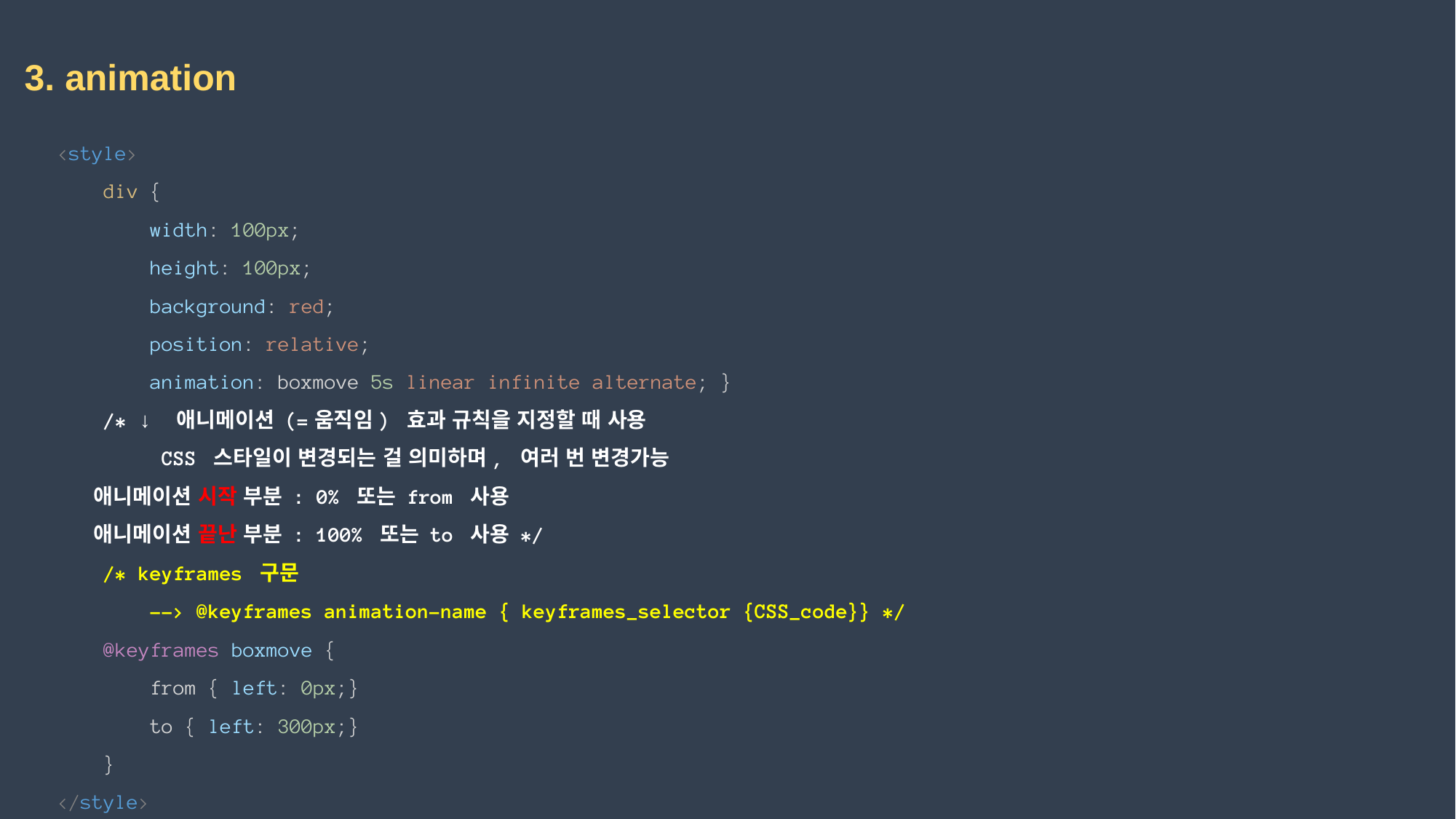

3. animation
    <style>
        div {
            width: 100px;
            height: 100px;
            background: red;
            position: relative;
            animation: boxmove 5s linear infinite alternate; }
        /* ↓ 애니메이션 (=움직임) 효과 규칙을 지정할 때 사용
             CSS 스타일이 변경되는 걸 의미하며, 여러 번 변경가능
             애니메이션 시작 부분 : 0% 또는 from 사용
             애니메이션 끝난 부분 : 100% 또는 to 사용 */
        /* keyframes 구문
            --> @keyframes animation-name { keyframes_selector {CSS_code}} */
        @keyframes boxmove {
            from { left: 0px;}
            to { left: 300px;}
        }
    </style>

2023-02-17
권민지